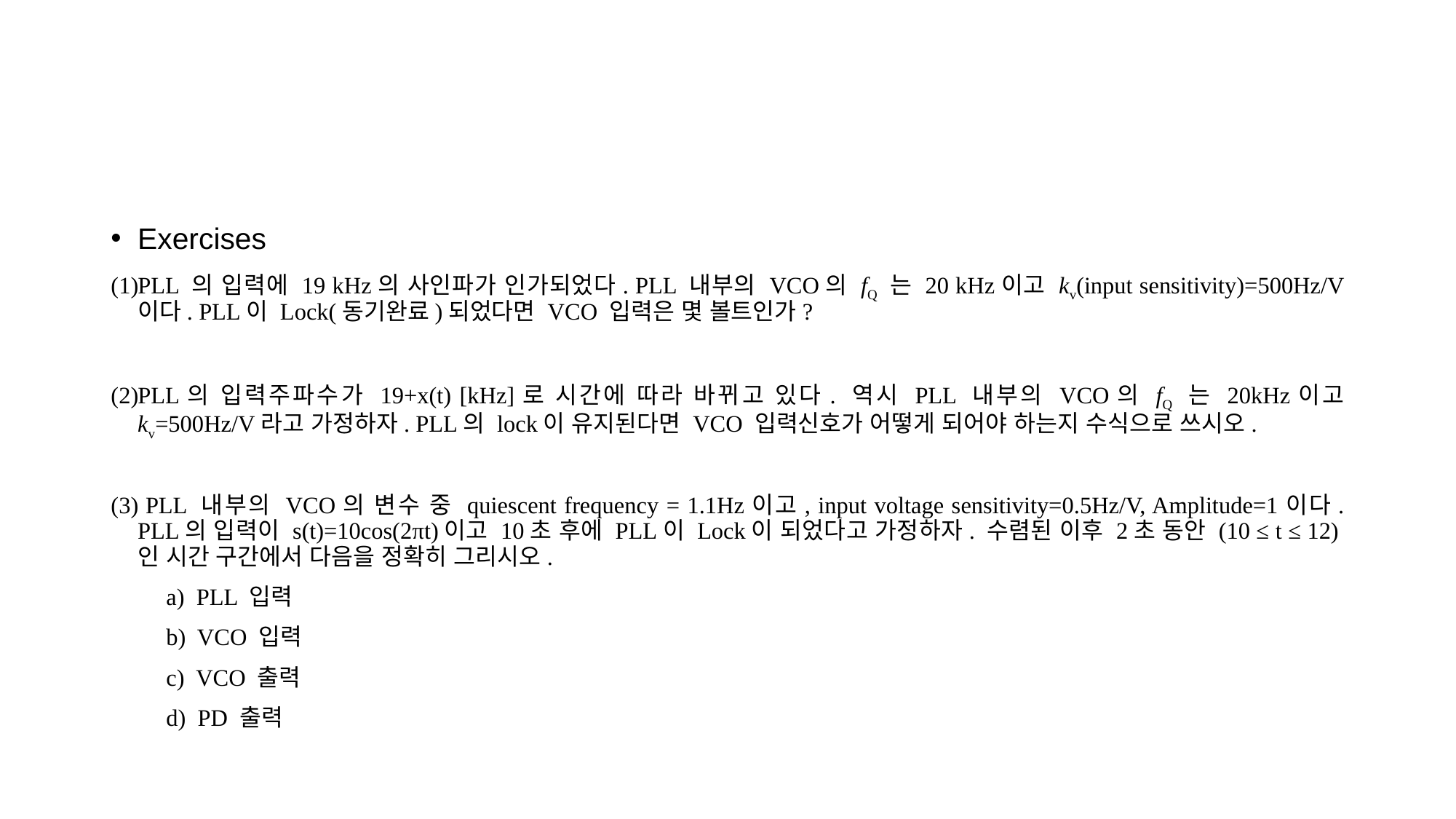

#
Exercises
PLL 의 입력에 19 kHz의 사인파가 인가되었다. PLL 내부의 VCO의 fQ 는 20 kHz이고 kv(input sensitivity)=500Hz/V 이다. PLL이 Lock(동기완료)되었다면 VCO 입력은 몇 볼트인가?

PLL의 입력주파수가 19+x(t) [kHz]로 시간에 따라 바뀌고 있다. 역시 PLL 내부의 VCO의 fQ 는 20kHz이고 kv=500Hz/V라고 가정하자. PLL의 lock이 유지된다면 VCO 입력신호가 어떻게 되어야 하는지 수식으로 쓰시오.

 PLL 내부의 VCO의 변수 중 quiescent frequency = 1.1Hz이고, input voltage sensitivity=0.5Hz/V, Amplitude=1이다. PLL의 입력이 s(t)=10cos(2πt)이고 10초 후에 PLL이 Lock이 되었다고 가정하자. 수렴된 이후 2초 동안 (10 ≤ t ≤ 12)인 시간 구간에서 다음을 정확히 그리시오.
    a)  PLL 입력
    b)  VCO 입력
    c)  VCO 출력
    d)  PD 출력